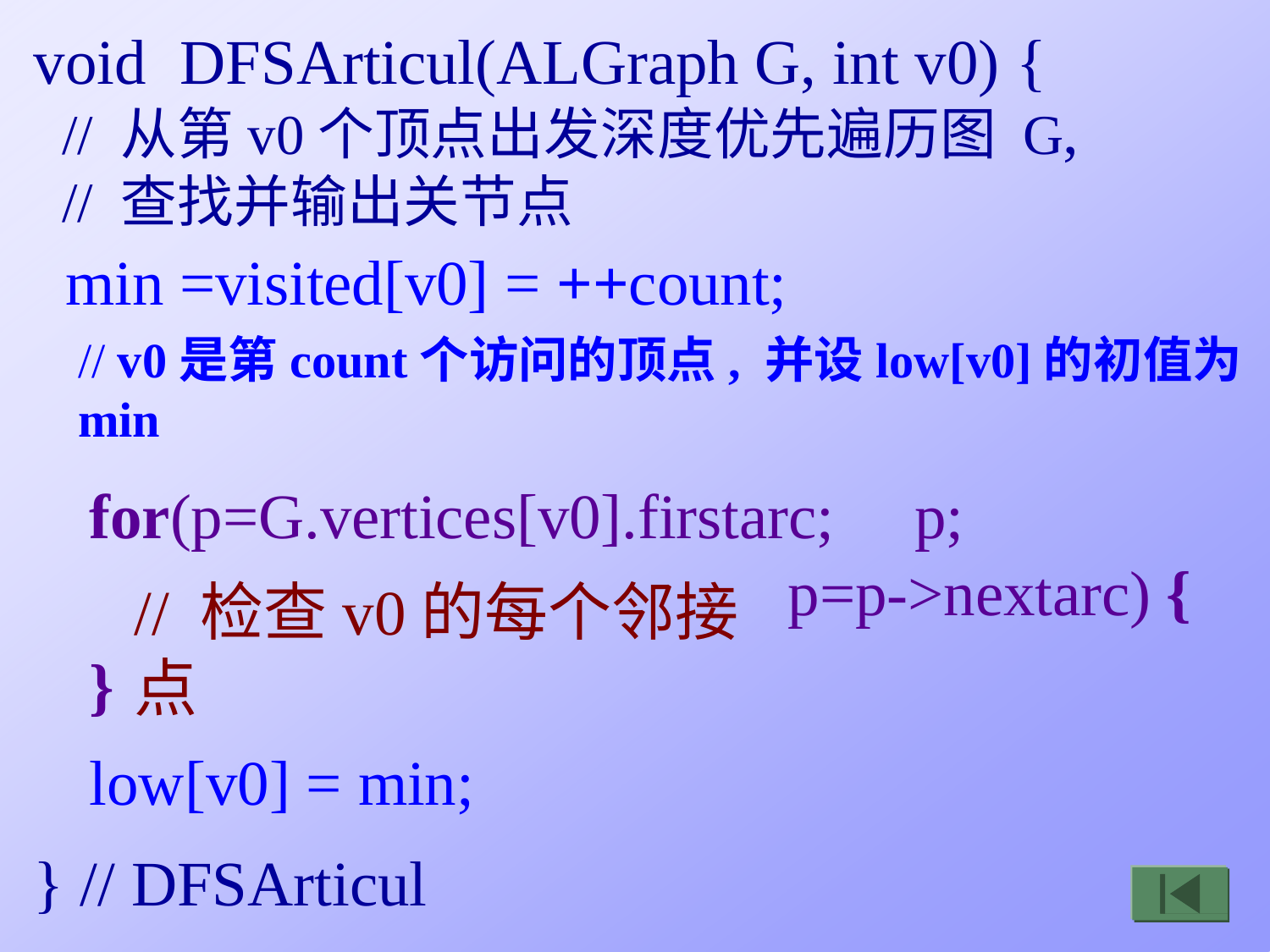

# void	DFSArticul(ALGraph G, int v0) {
// 从第v0个顶点出发深度优先遍历图 G,
// 查找并输出关节点
min =visited[v0] = ++count;
// v0是第count个访问的顶点, 并设low[v0]的初值为min
for(p=G.vertices[v0].firstarc;	p;
p=p->nextarc) {
// 检查v0的每个邻接点
}
low[v0] = min;
} // DFSArticul